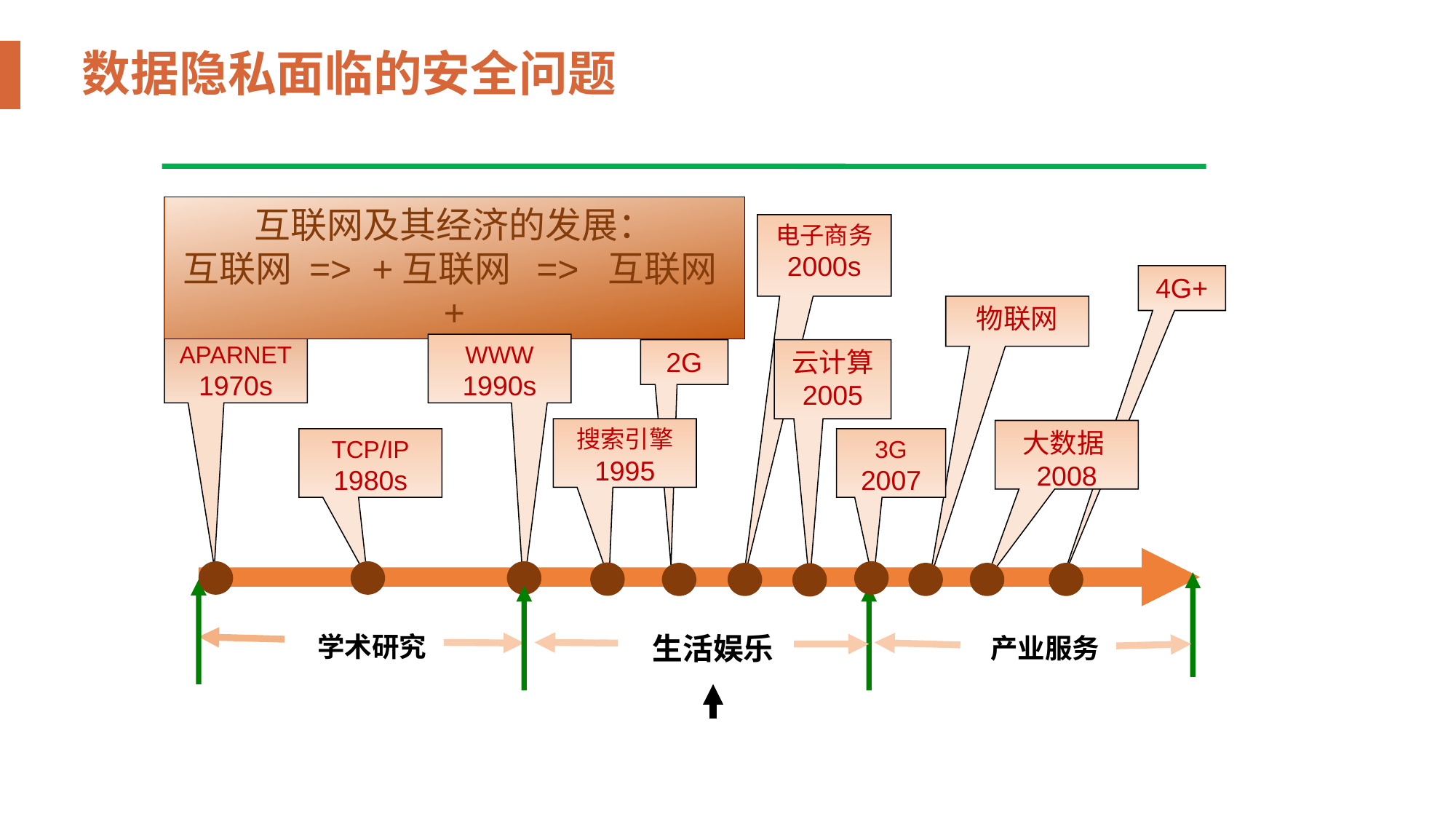

数据隐私面临的安全问题

互联网及其经济的发展：
互联网 =>  +互联网  =>  互联网+
电子商务
2000s
4G+
物联网
APARNET
1970s
WWW
1990s
2G
云计算
2005
搜索引擎
1995
大数据2008
TCP/IP
1980s
3G
2007

生活娱乐
学术研究
产业服务